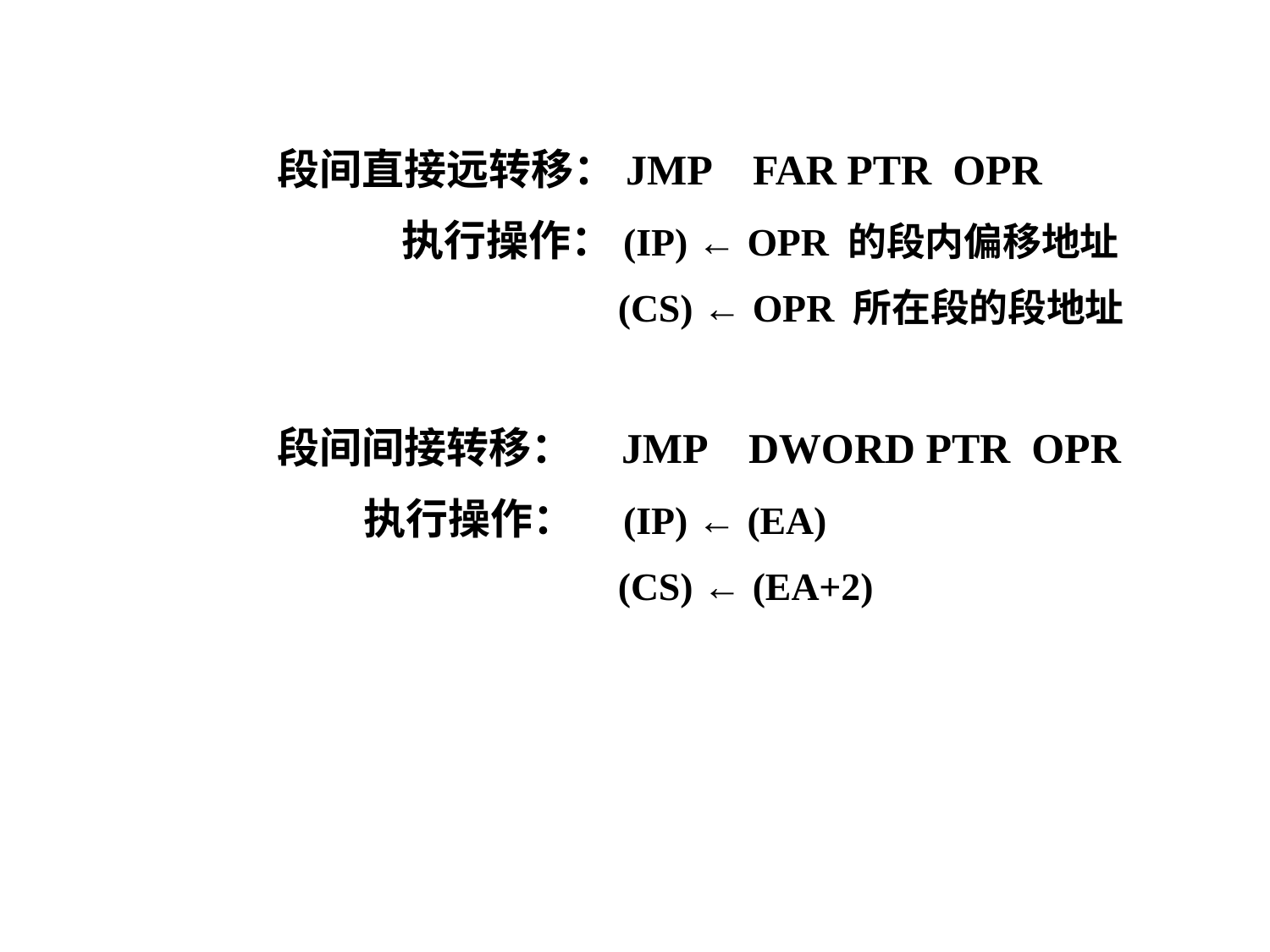

段间直接远转移：JMP    FAR PTR  OPR
            执行操作：(IP) ← OPR 的段内偏移地址
                                   (CS) ← OPR 所在段的段地址

段间间接转移：    JMP    DWORD PTR  OPR
        执行操作：    (IP) ← (EA)
                                   (CS) ← (EA+2)